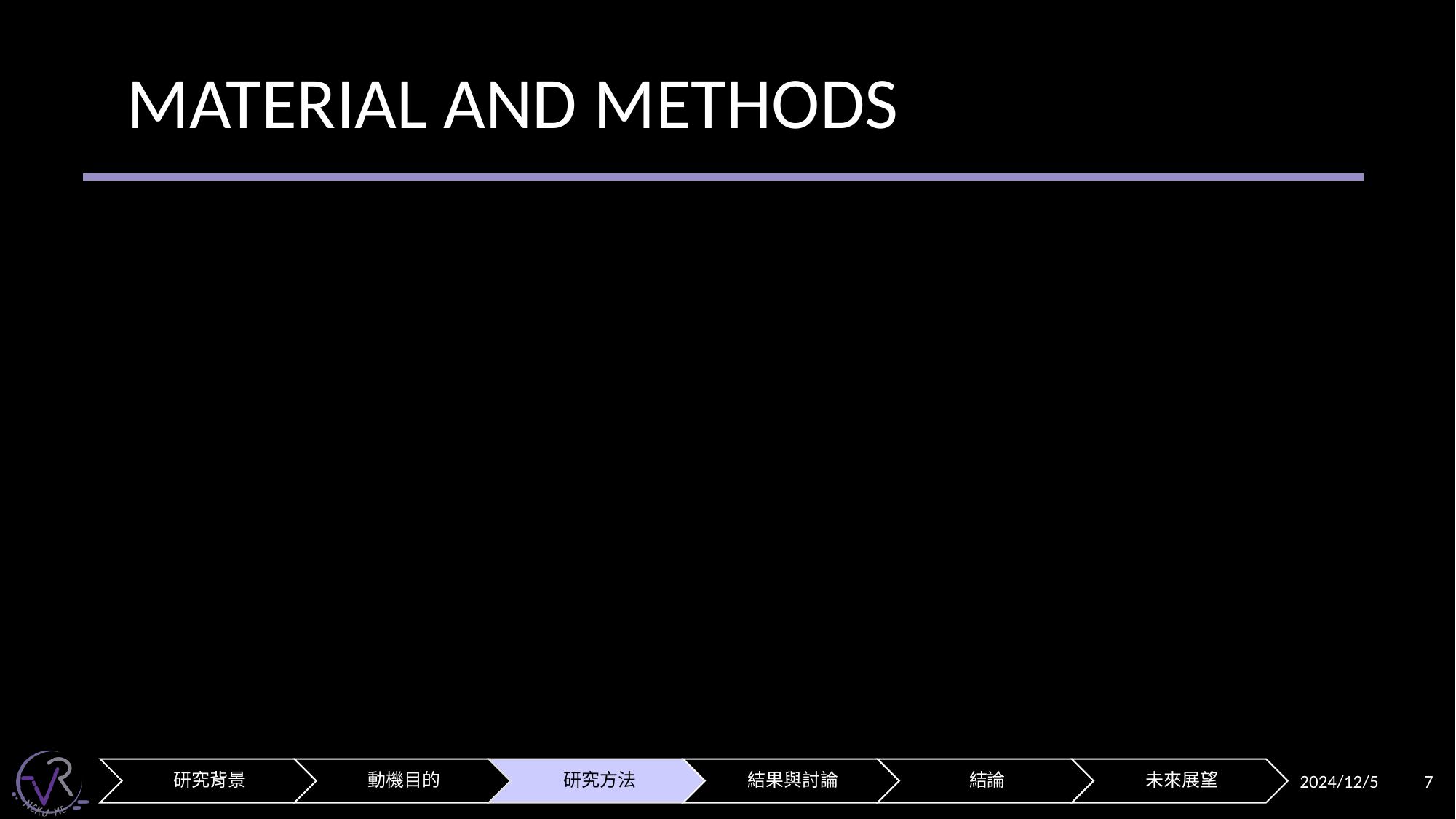

# MATERIAL AND METHODS
2024/12/5
7
Collagenous 膠原蛋白